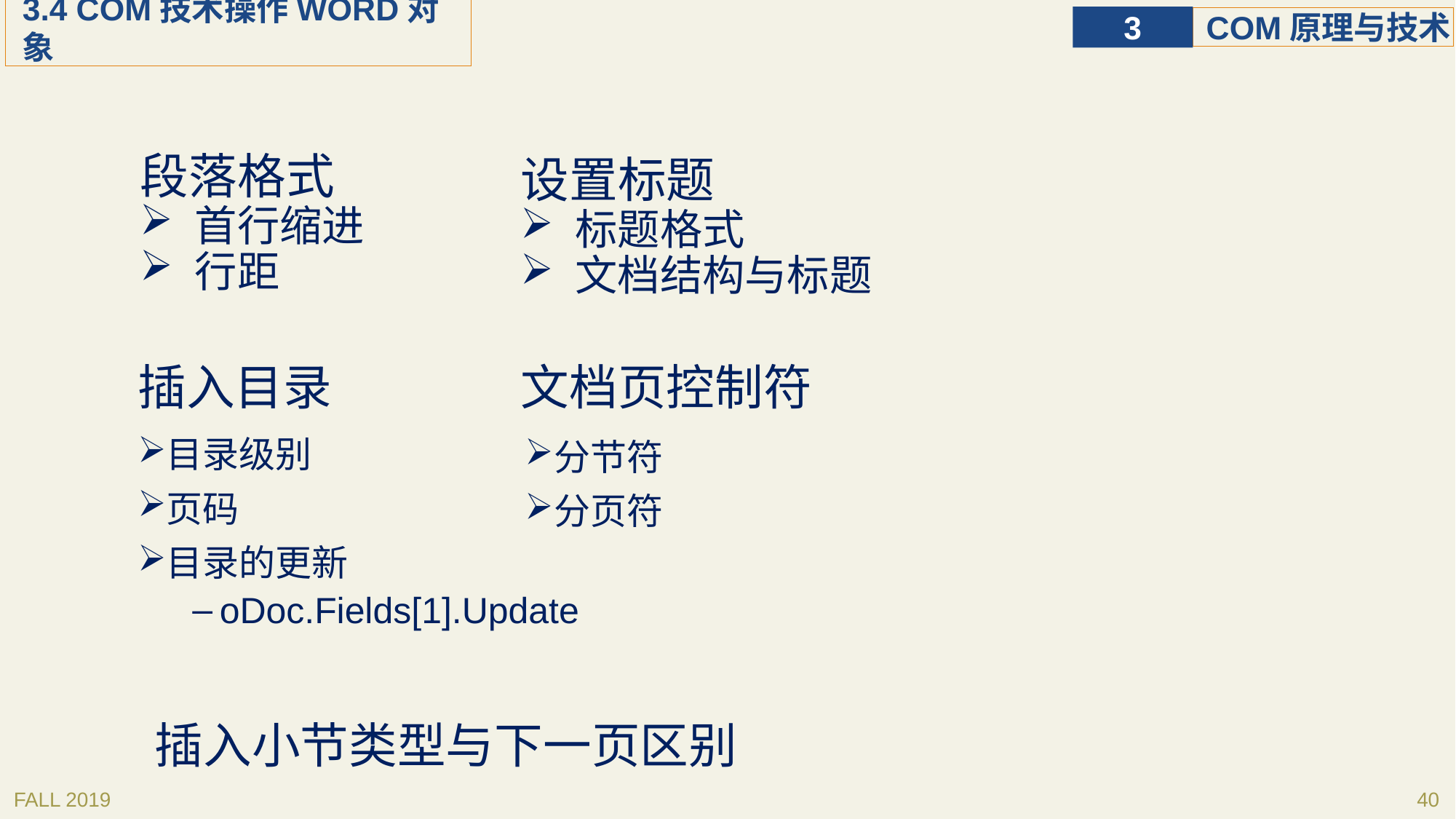

设置标题
标题格式
文档结构与标题

段落格式
首行缩进
行距

文档页控制符
插入目录
目录级别
页码
目录的更新
oDoc.Fields[1].Update
分节符
分页符
插入小节类型与下一页区别